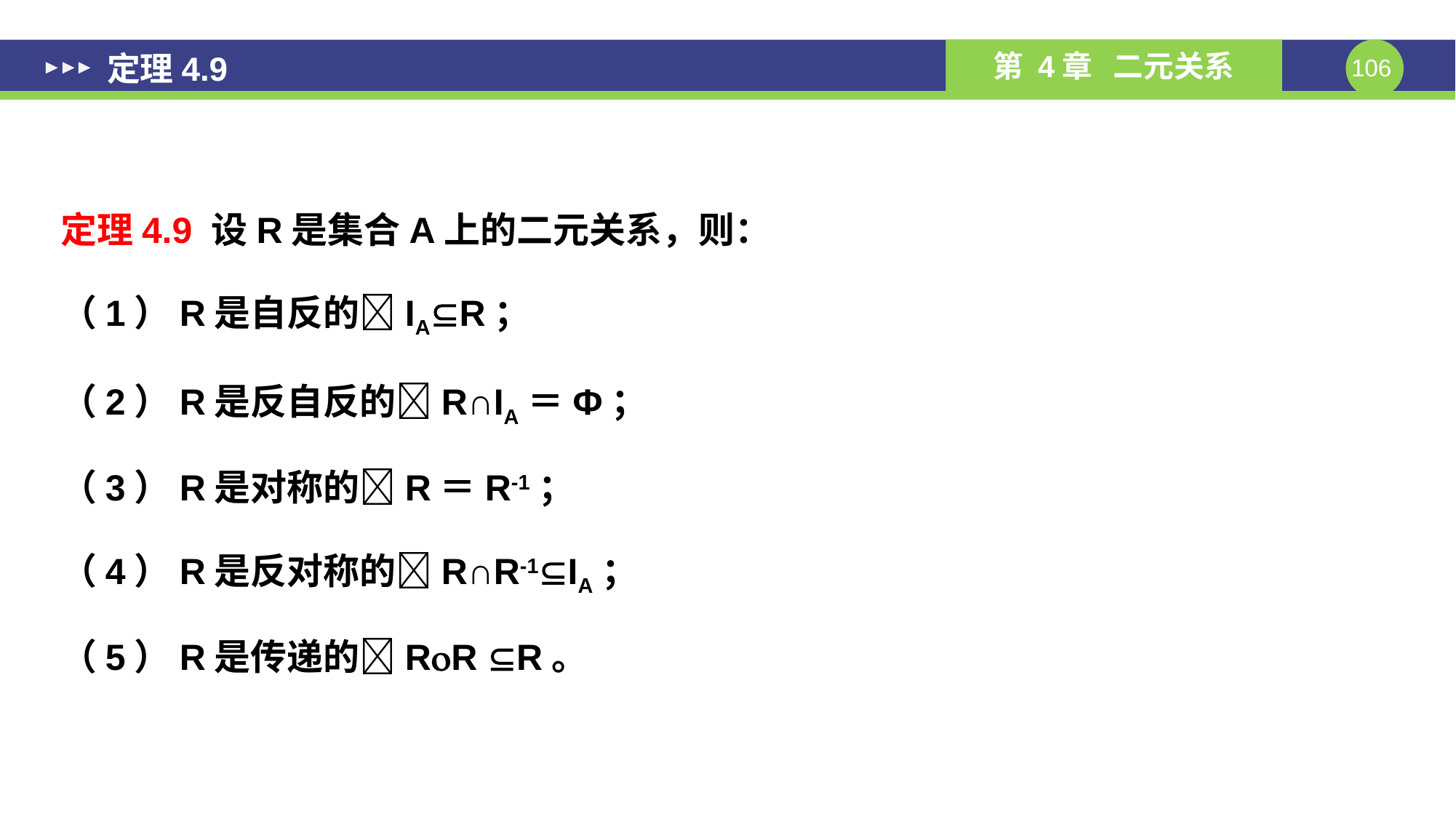

# 定理4.9
定理4.9 设R是集合A上的二元关系，则：
（1）R是自反的⇔IA⊆R；
（2）R是反自反的⇔R∩IA＝Φ；
（3）R是对称的⇔R＝R-1；
（4）R是反对称的⇔R∩R-1⊆IA；
（5）R是传递的⇔RοR ⊆R。